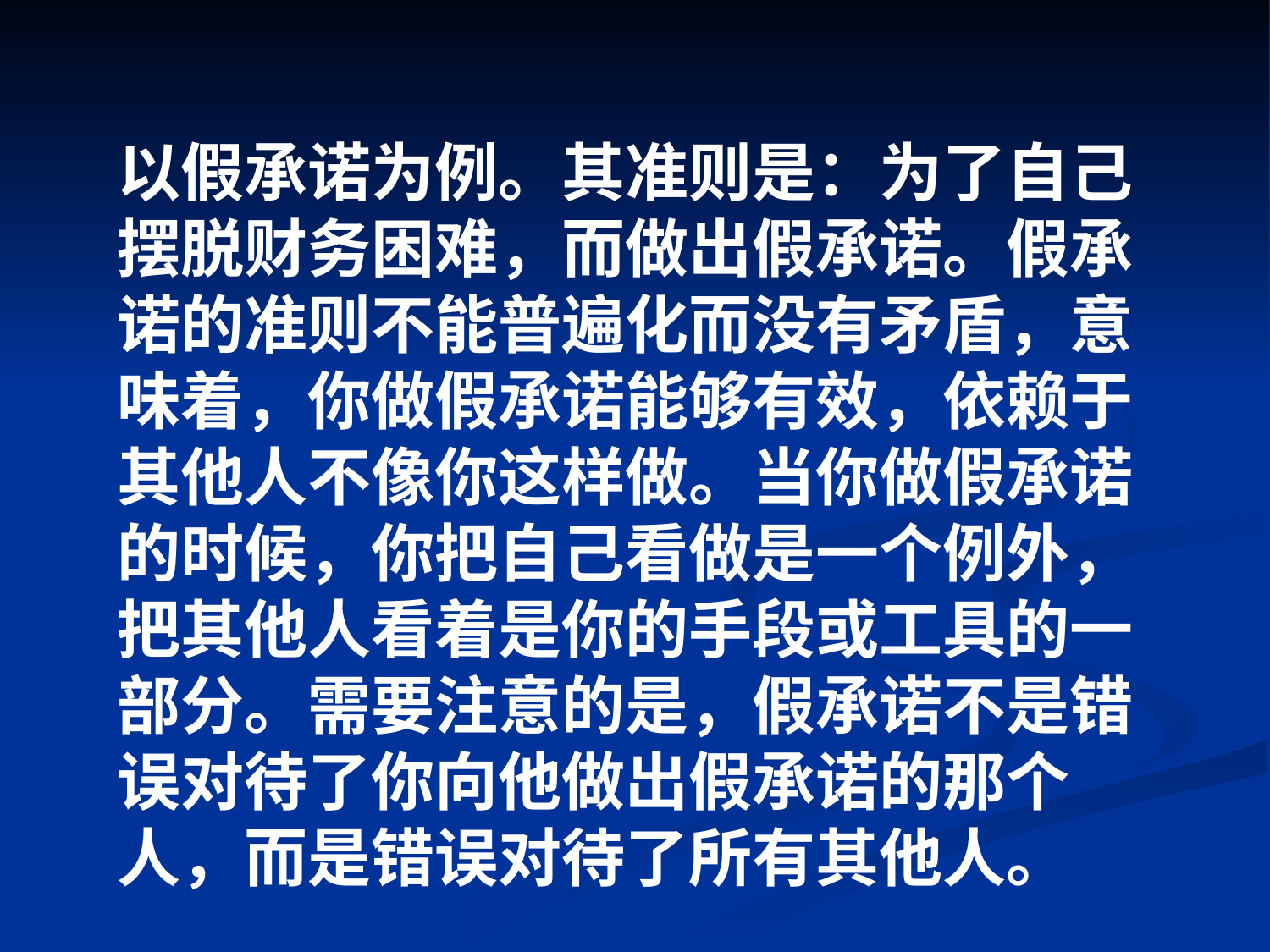

以假承诺为例。其准则是：为了自己摆脱财务困难，而做出假承诺。假承诺的准则不能普遍化而没有矛盾，意味着，你做假承诺能够有效，依赖于其他人不像你这样做。当你做假承诺的时候，你把自己看做是一个例外，把其他人看着是你的手段或工具的一部分。需要注意的是，假承诺不是错误对待了你向他做出假承诺的那个人，而是错误对待了所有其他人。